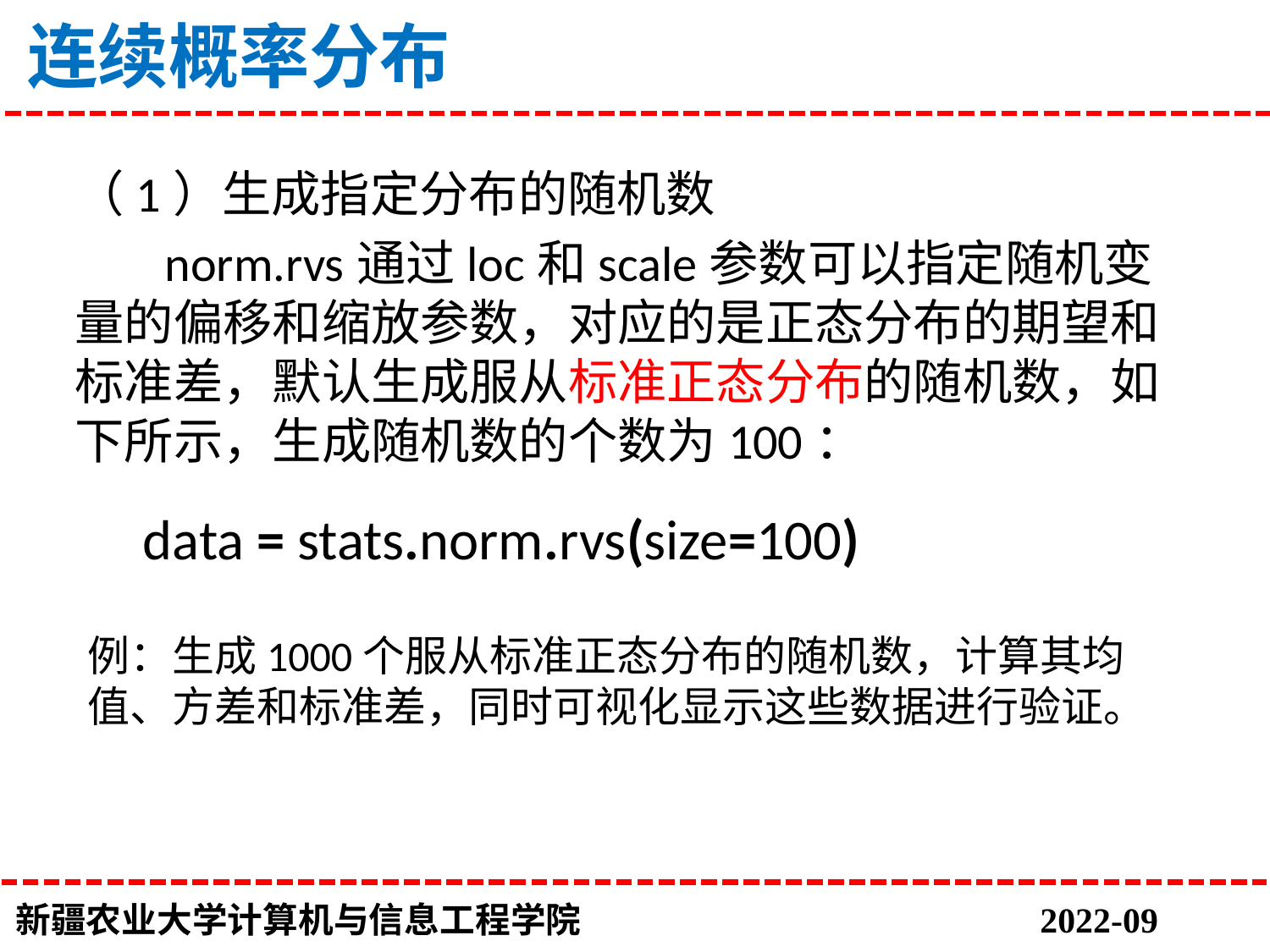

# 连续概率分布
（1）生成指定分布的随机数
        norm.rvs通过loc和scale参数可以指定随机变量的偏移和缩放参数，对应的是正态分布的期望和标准差，默认生成服从标准正态分布的随机数，如下所示，生成随机数的个数为100：

data = stats.norm.rvs(size=100)
例：生成1000个服从标准正态分布的随机数，计算其均值、方差和标准差，同时可视化显示这些数据进行验证。